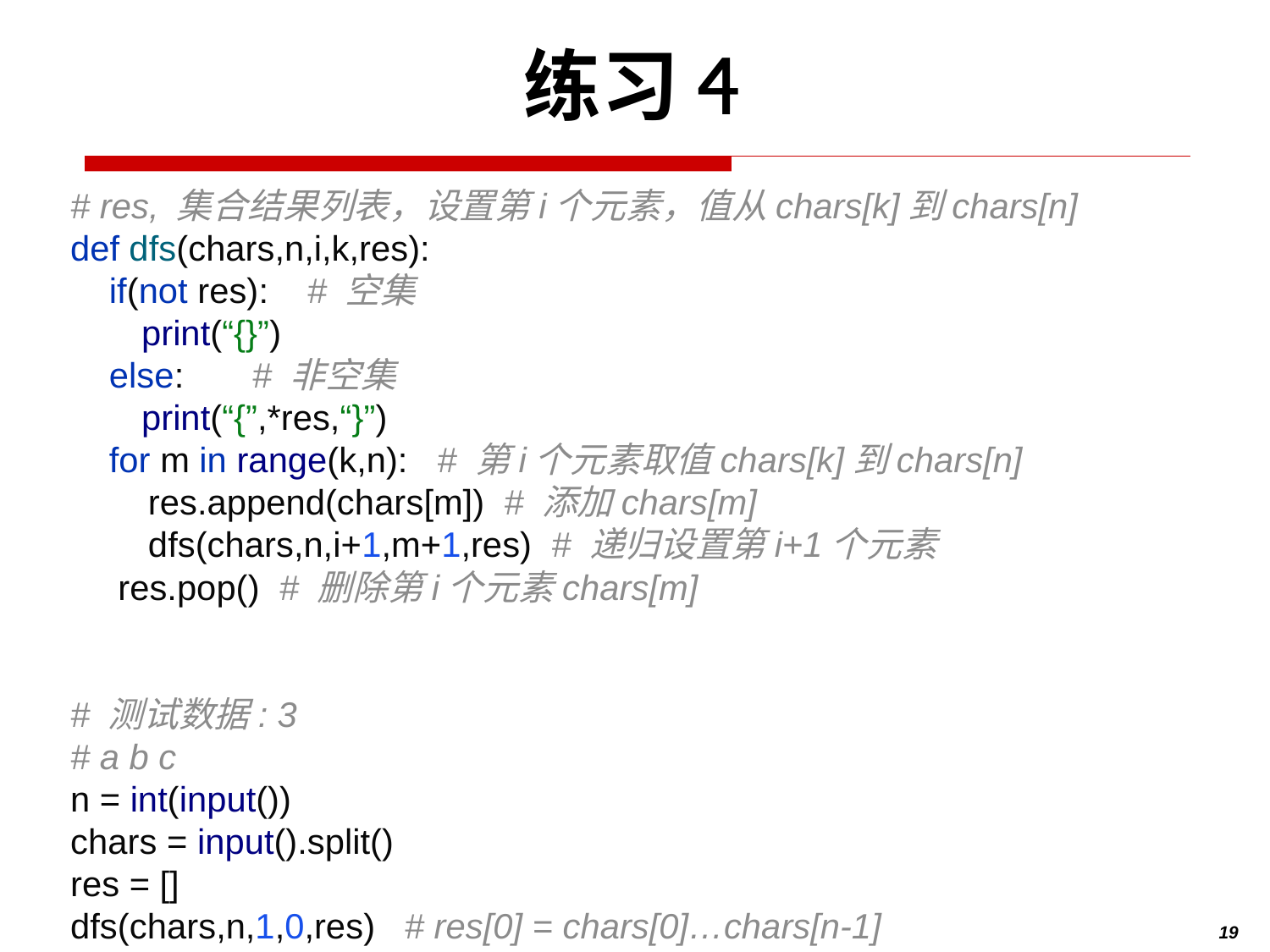

# 练习4
# res, 集合结果列表，设置第i个元素，值从chars[k]到chars[n] def dfs(chars,n,i,k,res): if(not res):    # 空集 print(“{}”) else:       # 非空集 print(“{”,*res,“}”) for m in range(k,n):   # 第i个元素取值chars[k]到chars[n] res.append(chars[m])  # 添加chars[m] dfs(chars,n,i+1,m+1,res)  # 递归设置第i+1个元素 res.pop()  # 删除第i个元素chars[m] # 测试数据: 3 # a b c n = int(input()) chars = input().split() res = [] dfs(chars,n,1,0,res)   # res[0] = chars[0]…chars[n-1]
19